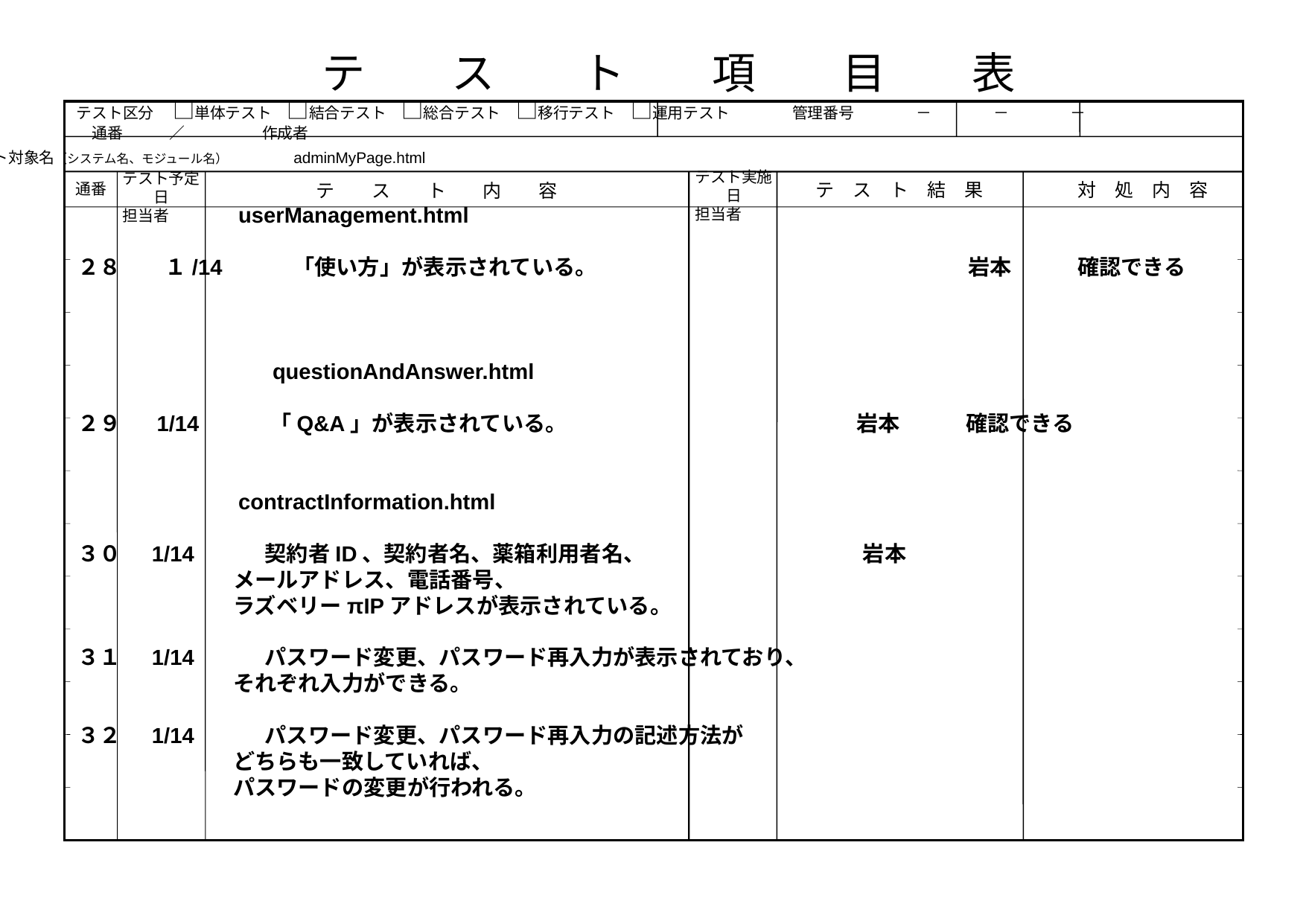

テ　　ス　　ト　　項　　目　　表
テスト区分　 □単体テスト　□結合テスト　□総合テスト　□移行テスト　□運用テスト　　         管理番号　　　　－　　　　－　　　　－　　　　　　通番　　　／　　　　　作成者

テスト対象名（システム名、モジュール名）　　　　adminMyPage.html
テスト実施日
担当者
テスト予定日
担当者

テ　ス　ト　結　果
対　処　内　容
通番
テ　　ス　　ト　　内　　容
　　	　　　userManagement.html

　２８　　１/14　　　「使い方」が表示されている。　		　　　　　　岩本　　　確認できる

　　　　　　   　　　questionAndAnswer.html

　２９      1/14　　　「Q&A」が表示されている。		　　　　　　岩本　　　確認できる

	　　　contractInformation.html

　３０     1/14　　　契約者ID、契約者名、薬箱利用者名、　　　　　　　　　　岩本
	　　　メールアドレス、電話番号、
	　　　ラズベリーπIPアドレスが表示されている。

　３１     1/14　　　パスワード変更、パスワード再入力が表示されており、
	　　　それぞれ入力ができる。

　３２     1/14　　　パスワード変更、パスワード再入力の記述方法が
	　　　どちらも一致していれば、
	　　　パスワードの変更が行われる。